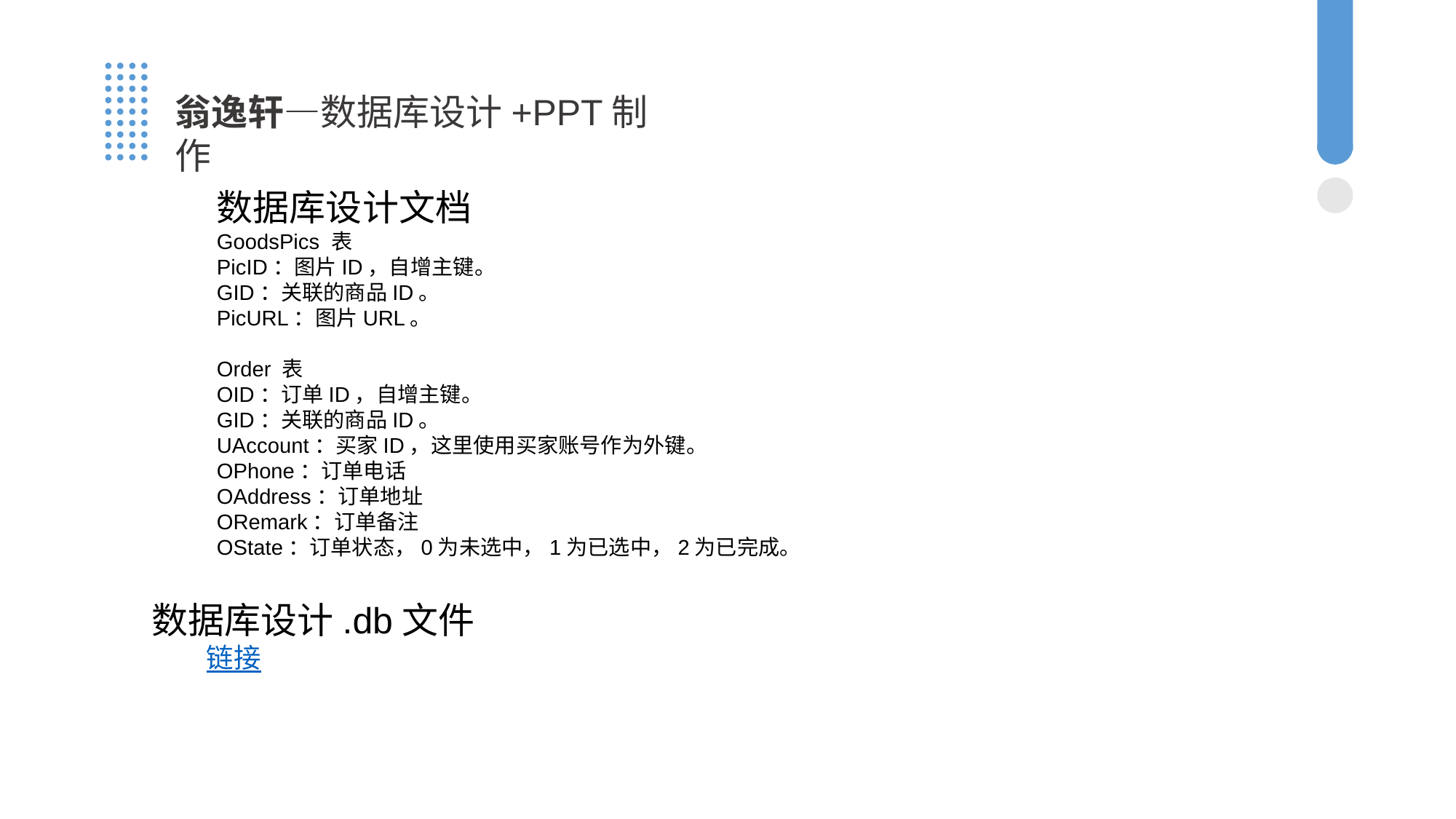

翁逸轩—数据库设计+PPT制作

数据库设计文档
GoodsPics 表
PicID：图片ID，自增主键。
GID：关联的商品ID。
PicURL：图片URL。

Order 表
OID：订单ID，自增主键。
GID：关联的商品ID。
UAccount：买家ID，这里使用买家账号作为外键。
OPhone：订单电话
OAddress：订单地址
ORemark：订单备注
OState：订单状态，0为未选中，1为已选中，2为已完成。
数据库设计.db文件
链接